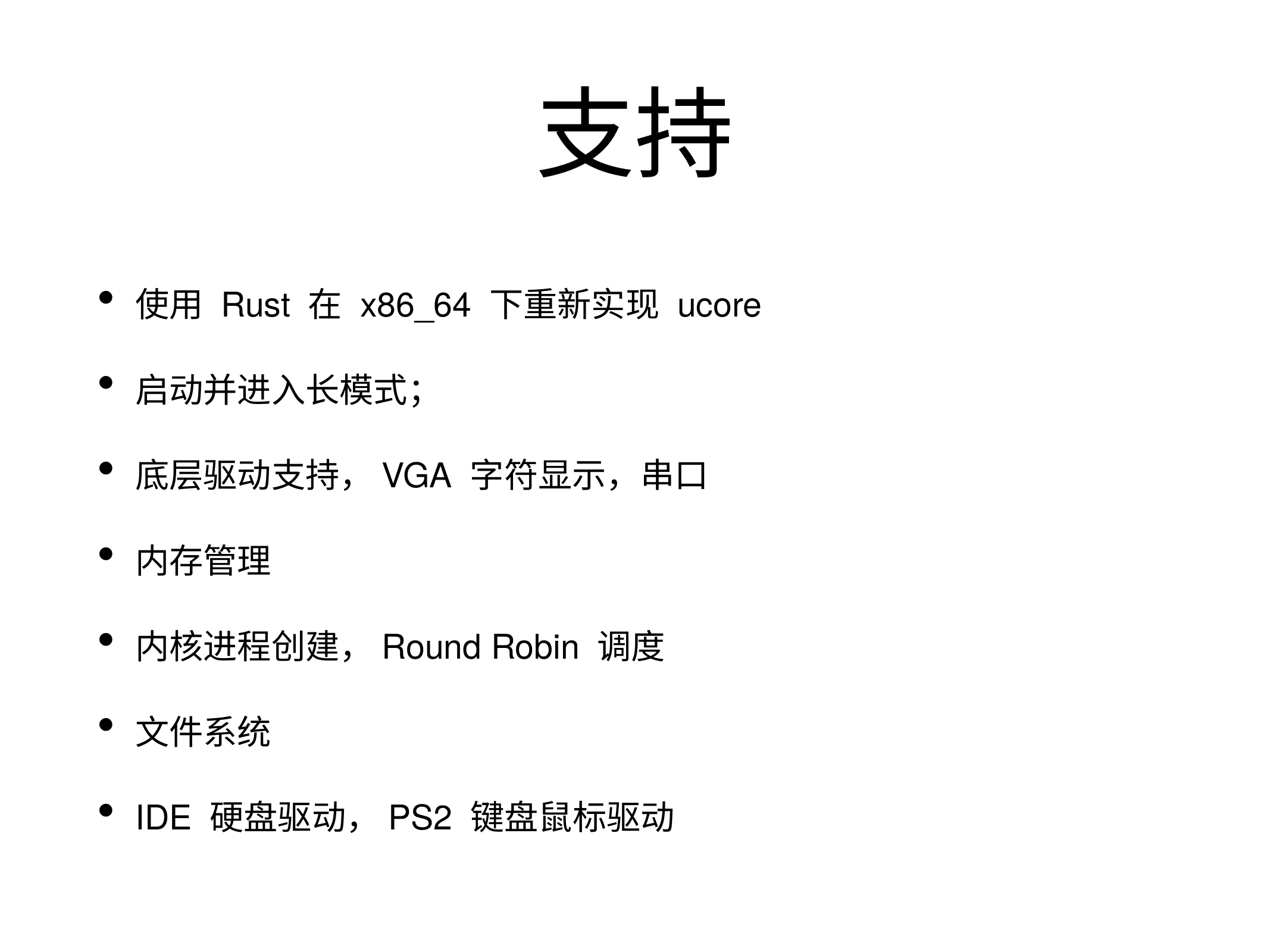

# 支持
使用 Rust 在 x86_64 下重新实现 ucore
启动并进入长模式；
底层驱动支持，VGA 字符显示，串口
内存管理
内核进程创建，Round Robin 调度
文件系统
IDE 硬盘驱动，PS2 键盘鼠标驱动